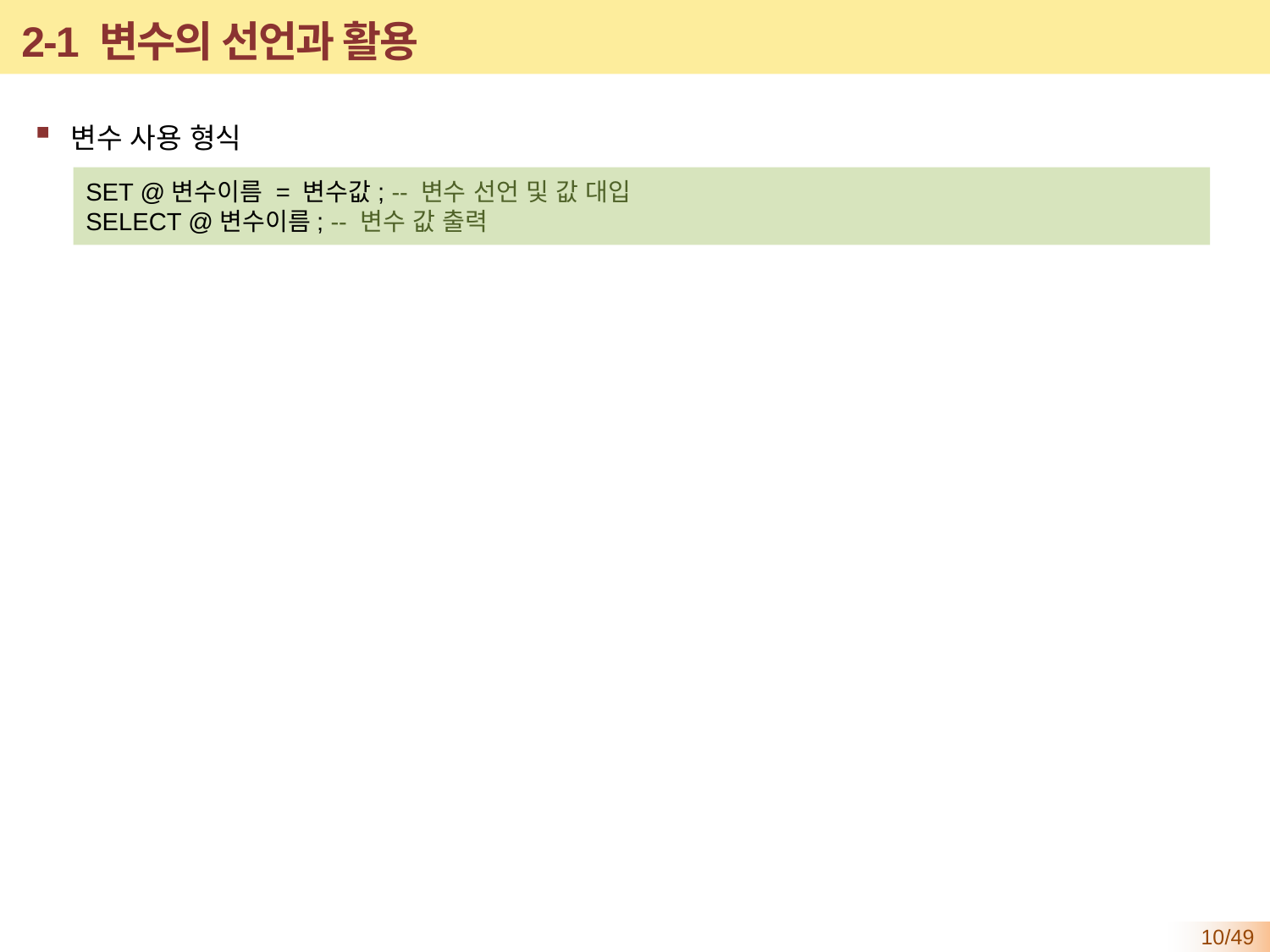

# 2-1 변수의 선언과 활용
변수 사용 형식

SET @변수이름 = 변수값; -- 변수 선언 및 값 대입
SELECT @변수이름; -- 변수 값 출력